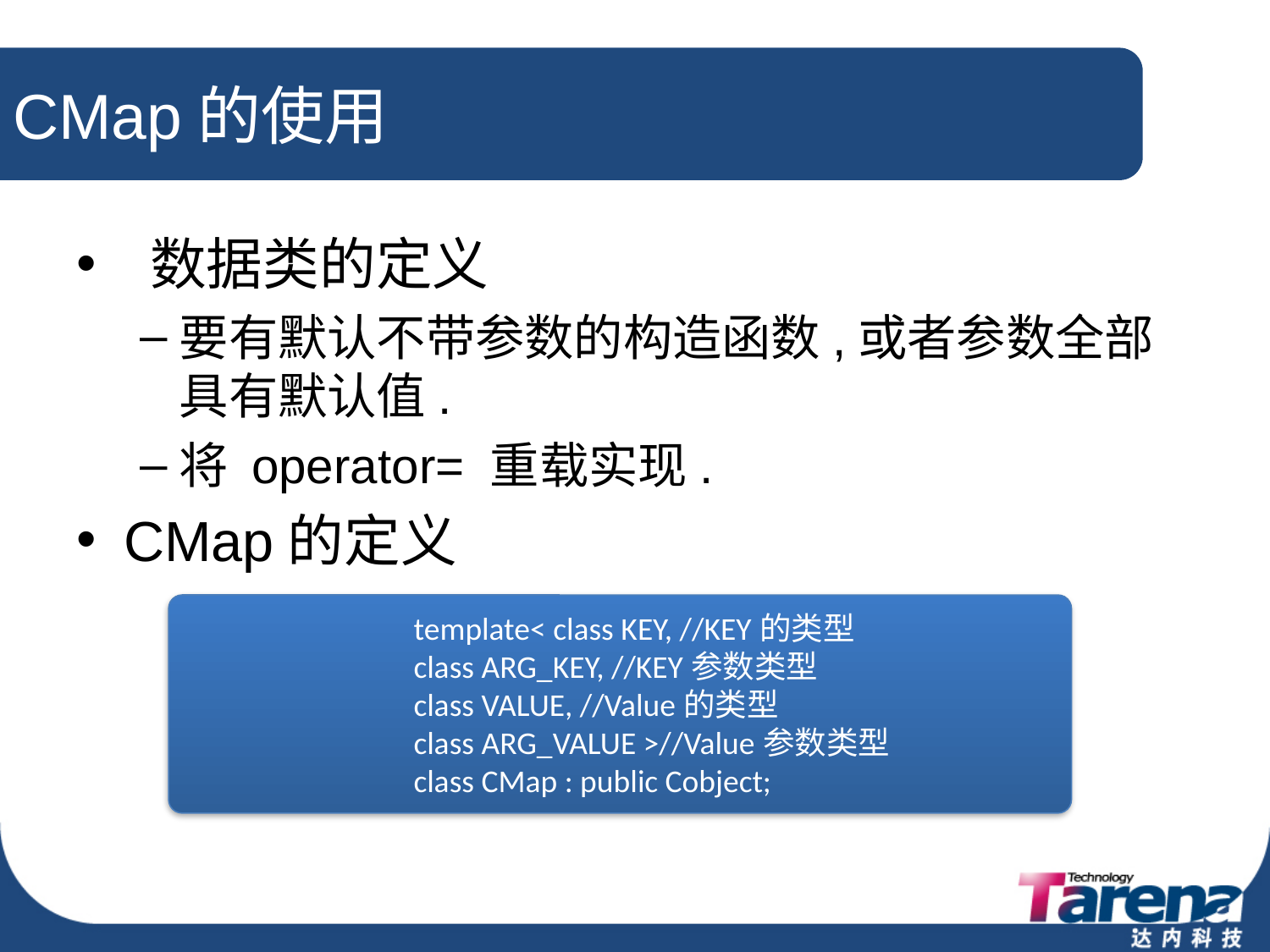

# CMap的使用
 数据类的定义
要有默认不带参数的构造函数,或者参数全部具有默认值.
将 operator= 重载实现.
CMap的定义

template< class KEY, //KEY的类型
class ARG_KEY, //KEY参数类型
class VALUE, //Value的类型
class ARG_VALUE >//Value参数类型
class CMap : public Cobject;